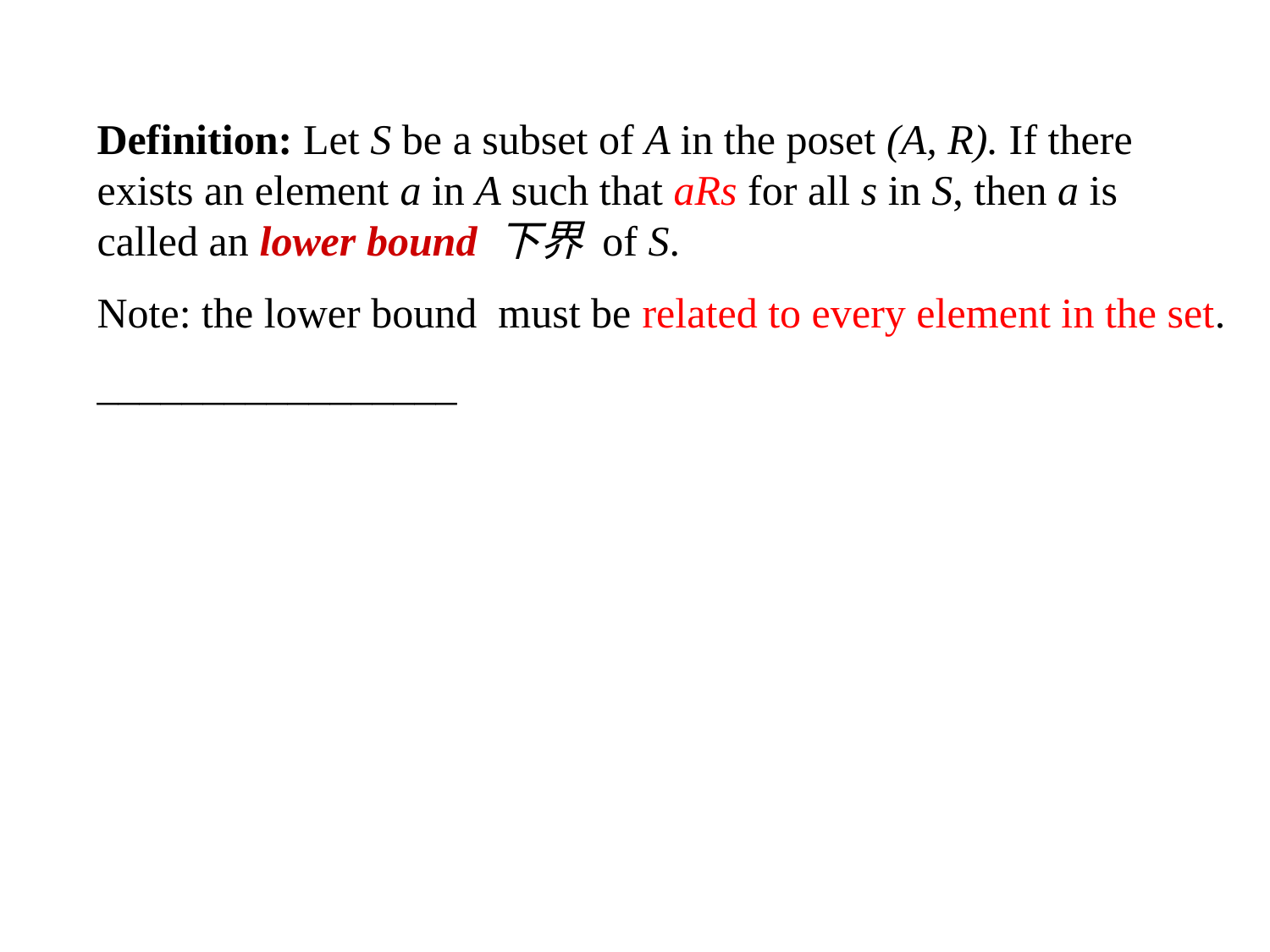

Definition: Let S be a subset of A in the poset (A, R). If there exists an element a in A such that aRs for all s in S, then a is called an lower bound 下界 of S.
Note: the lower bound  must be related to every element in the set.
_________________